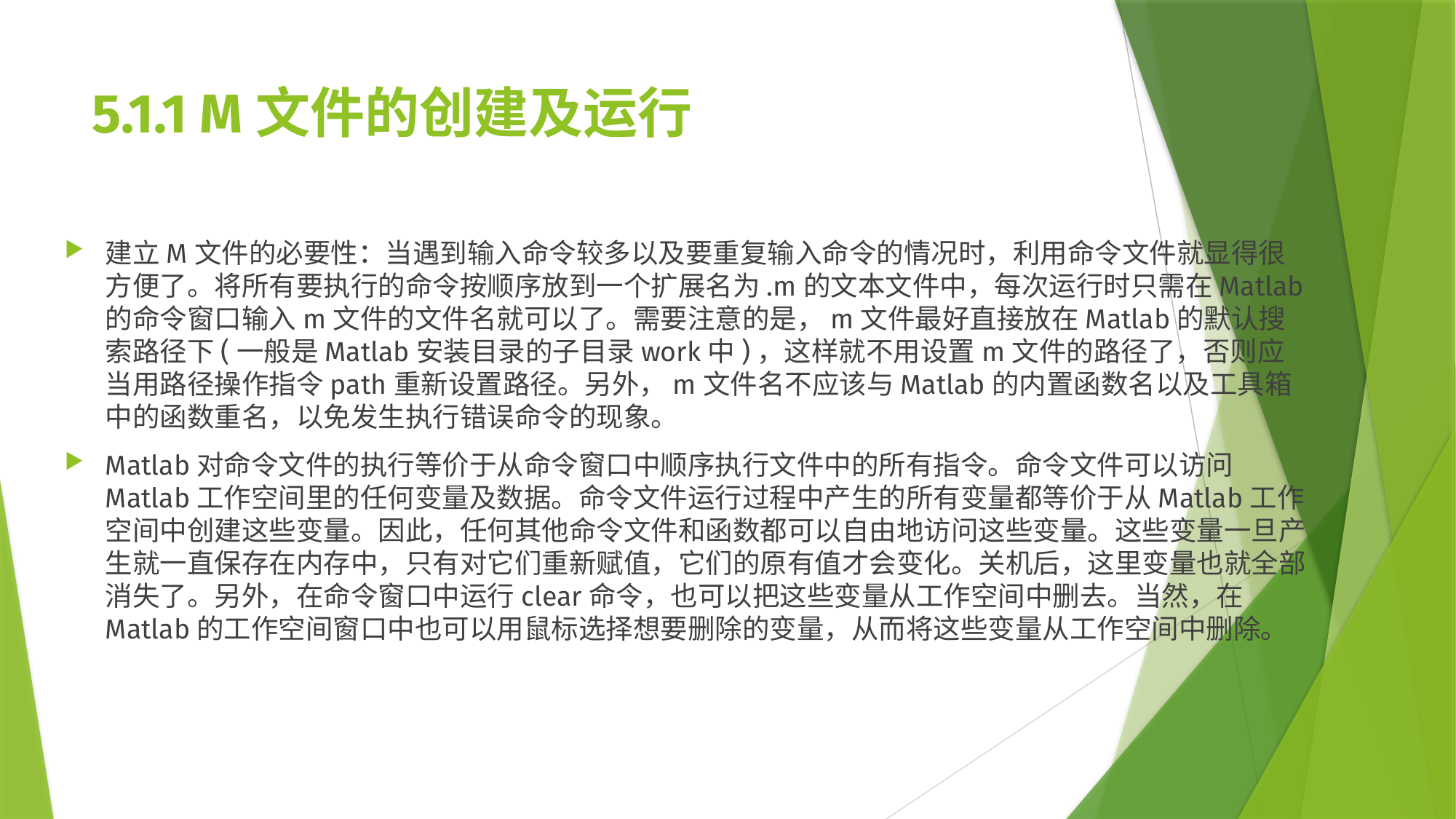

# 5.1.1 M文件的创建及运行
建立M文件的必要性：当遇到输入命令较多以及要重复输入命令的情况时，利用命令文件就显得很方便了。将所有要执行的命令按顺序放到一个扩展名为.m的文本文件中，每次运行时只需在Matlab的命令窗口输入m文件的文件名就可以了。需要注意的是，m文件最好直接放在Matlab的默认搜索路径下(一般是Matlab安装目录的子目录work中)，这样就不用设置m文件的路径了，否则应当用路径操作指令path重新设置路径。另外，m文件名不应该与Matlab的内置函数名以及工具箱中的函数重名，以免发生执行错误命令的现象。
Matlab对命令文件的执行等价于从命令窗口中顺序执行文件中的所有指令。命令文件可以访问Matlab工作空间里的任何变量及数据。命令文件运行过程中产生的所有变量都等价于从Matlab工作空间中创建这些变量。因此，任何其他命令文件和函数都可以自由地访问这些变量。这些变量一旦产生就一直保存在内存中，只有对它们重新赋值，它们的原有值才会变化。关机后，这里变量也就全部消失了。另外，在命令窗口中运行clear命令，也可以把这些变量从工作空间中删去。当然，在Matlab的工作空间窗口中也可以用鼠标选择想要删除的变量，从而将这些变量从工作空间中删除。